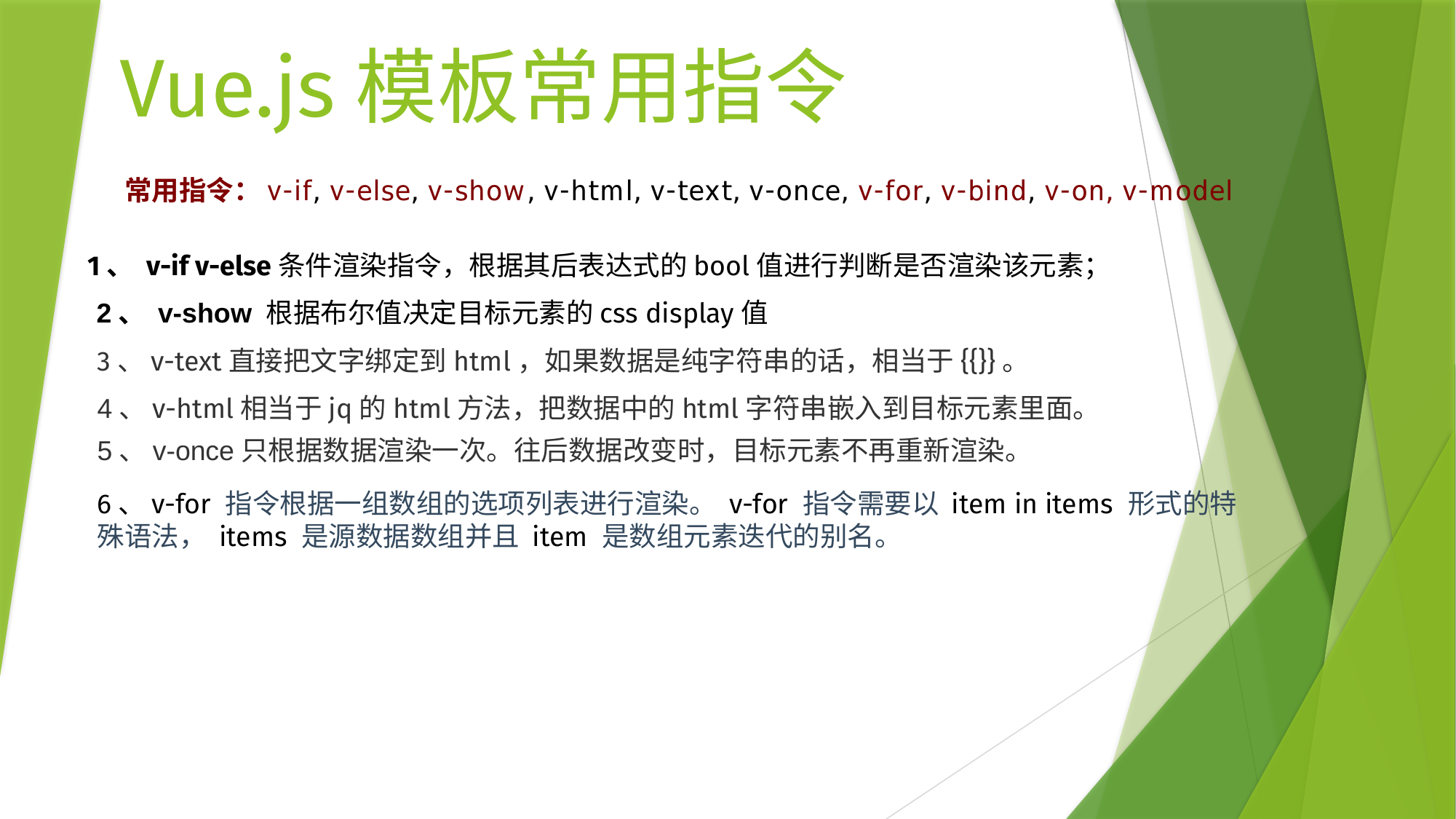

# Vue.js模板常用指令
常用指令：v-if, v-else, v-show, v-html, v-text, v-once, v-for, v-bind, v-on, v-model
1、 v-if v-else条件渲染指令，根据其后表达式的bool值进行判断是否渲染该元素；
 2、 v-show 根据布尔值决定目标元素的css display值
3、v-text直接把文字绑定到html，如果数据是纯字符串的话，相当于{{}}。
4、v-html相当于jq的html方法，把数据中的html字符串嵌入到目标元素里面。
5、v-once只根据数据渲染一次。往后数据改变时，目标元素不再重新渲染。
6、v-for 指令根据一组数组的选项列表进行渲染。 v-for 指令需要以 item in items 形式的特殊语法， items 是源数据数组并且 item 是数组元素迭代的别名。